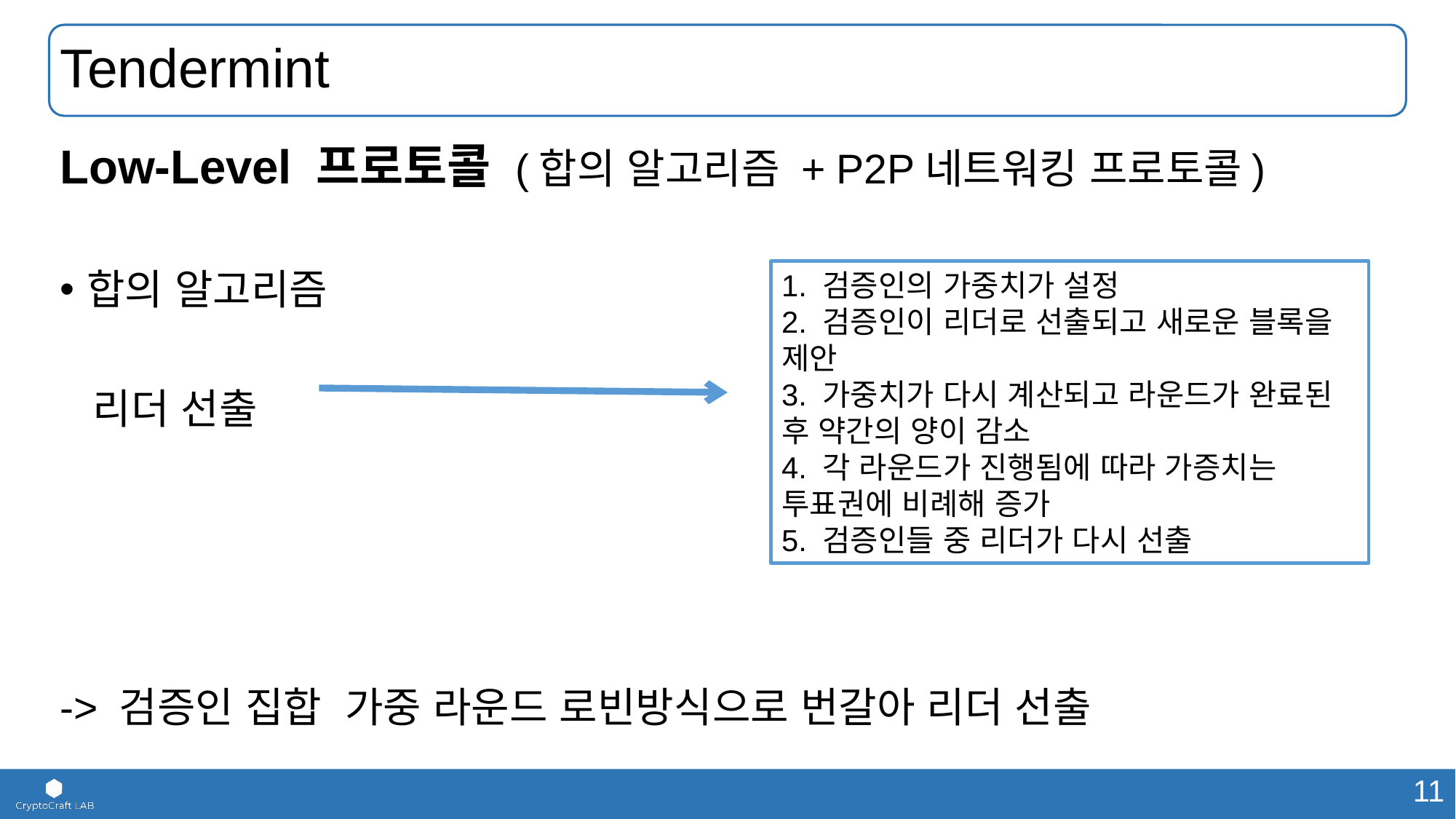

# Tendermint
Low-Level 프로토콜 (합의 알고리즘 + P2P네트워킹 프로토콜)

합의 알고리즘

  리더 선출

-> 검증인 집합  가중 라운드 로빈방식으로 번갈아 리더 선출

1. 검증인의 가중치가 설정
2. 검증인이 리더로 선출되고 새로운 블록을 제안
3. 가중치가 다시 계산되고 라운드가 완료된 후 약간의 양이 감소
4. 각 라운드가 진행됨에 따라 가증치는 투표권에 비례해 증가
5. 검증인들 중 리더가 다시 선출